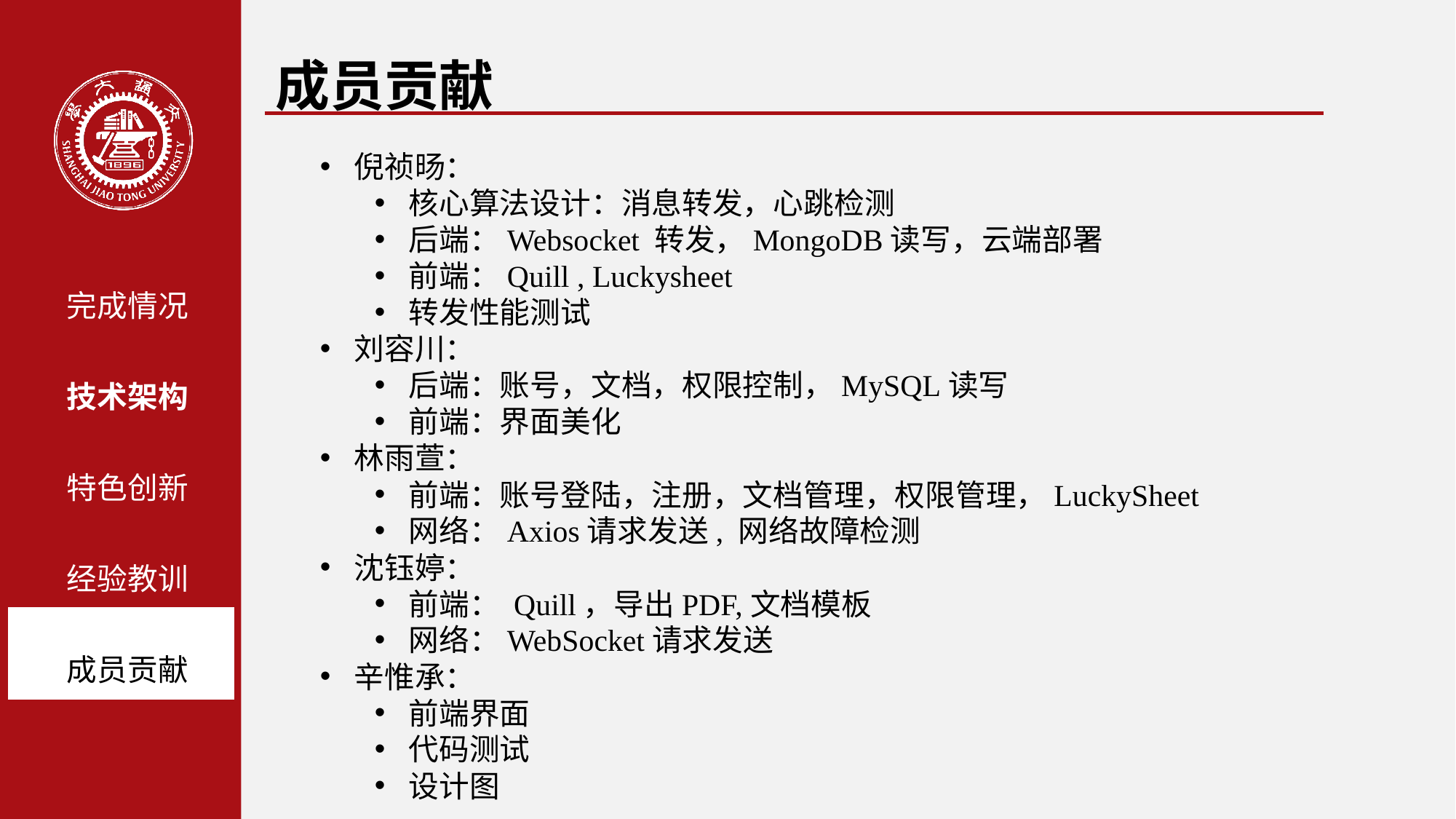

成员贡献
倪祯旸：
核心算法设计：消息转发，心跳检测
后端：Websocket 转发，MongoDB读写，云端部署
前端：Quill , Luckysheet
转发性能测试
刘容川：
后端：账号，文档，权限控制，MySQL读写
前端：界面美化
林雨萱：
前端：账号登陆，注册，文档管理，权限管理，LuckySheet
网络：Axios请求发送, 网络故障检测
沈钰婷：
前端： Quill，导出PDF,文档模板
网络：WebSocket请求发送
辛惟承：
前端界面
代码测试
设计图

完成情况
技术架构
特色创新
经验教训
成员贡献